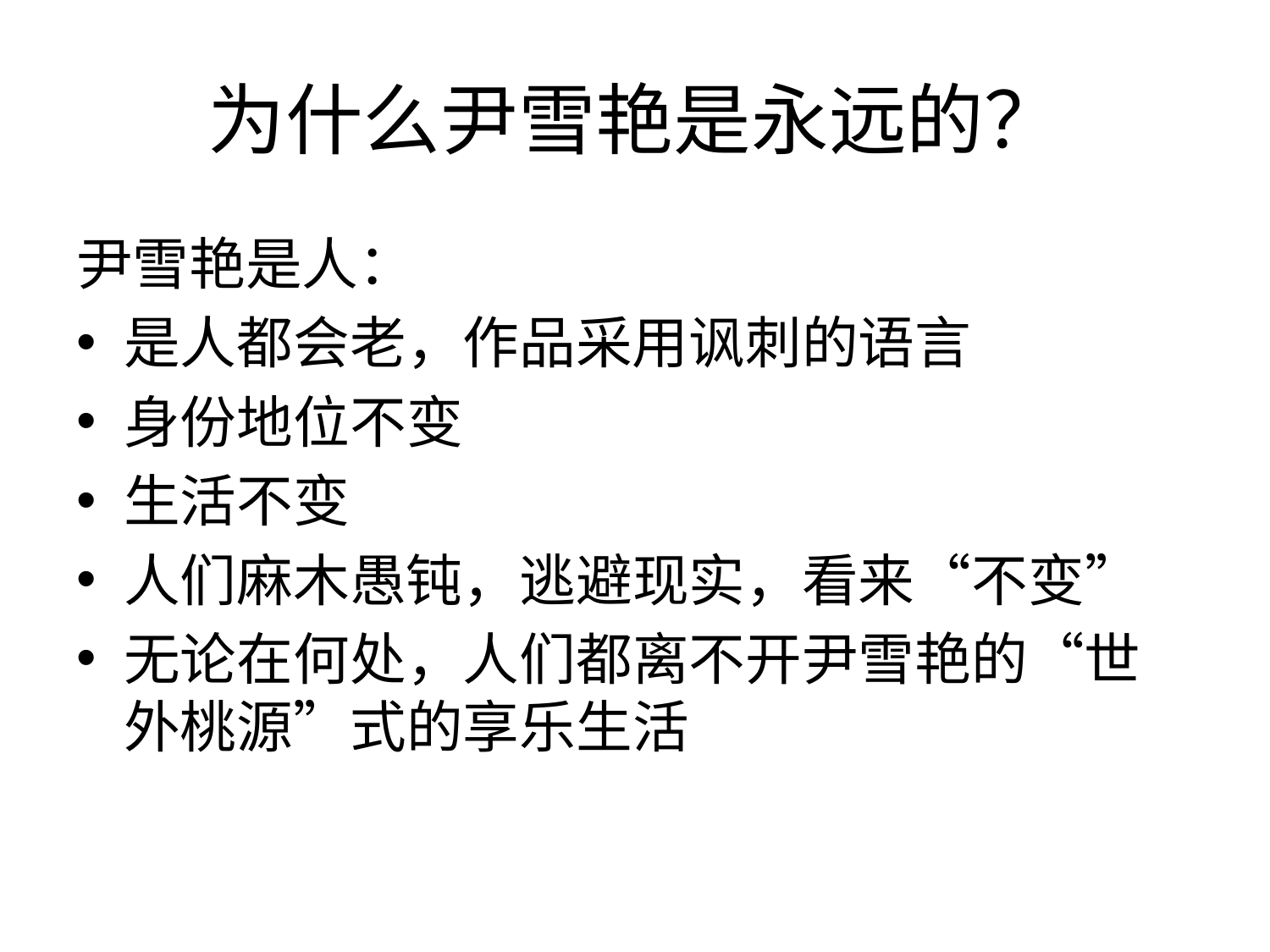

# 为什么尹雪艳是永远的？
尹雪艳是人：
是人都会老，作品采用讽刺的语言
身份地位不变
生活不变
人们麻木愚钝，逃避现实，看来“不变”
无论在何处，人们都离不开尹雪艳的“世外桃源”式的享乐生活